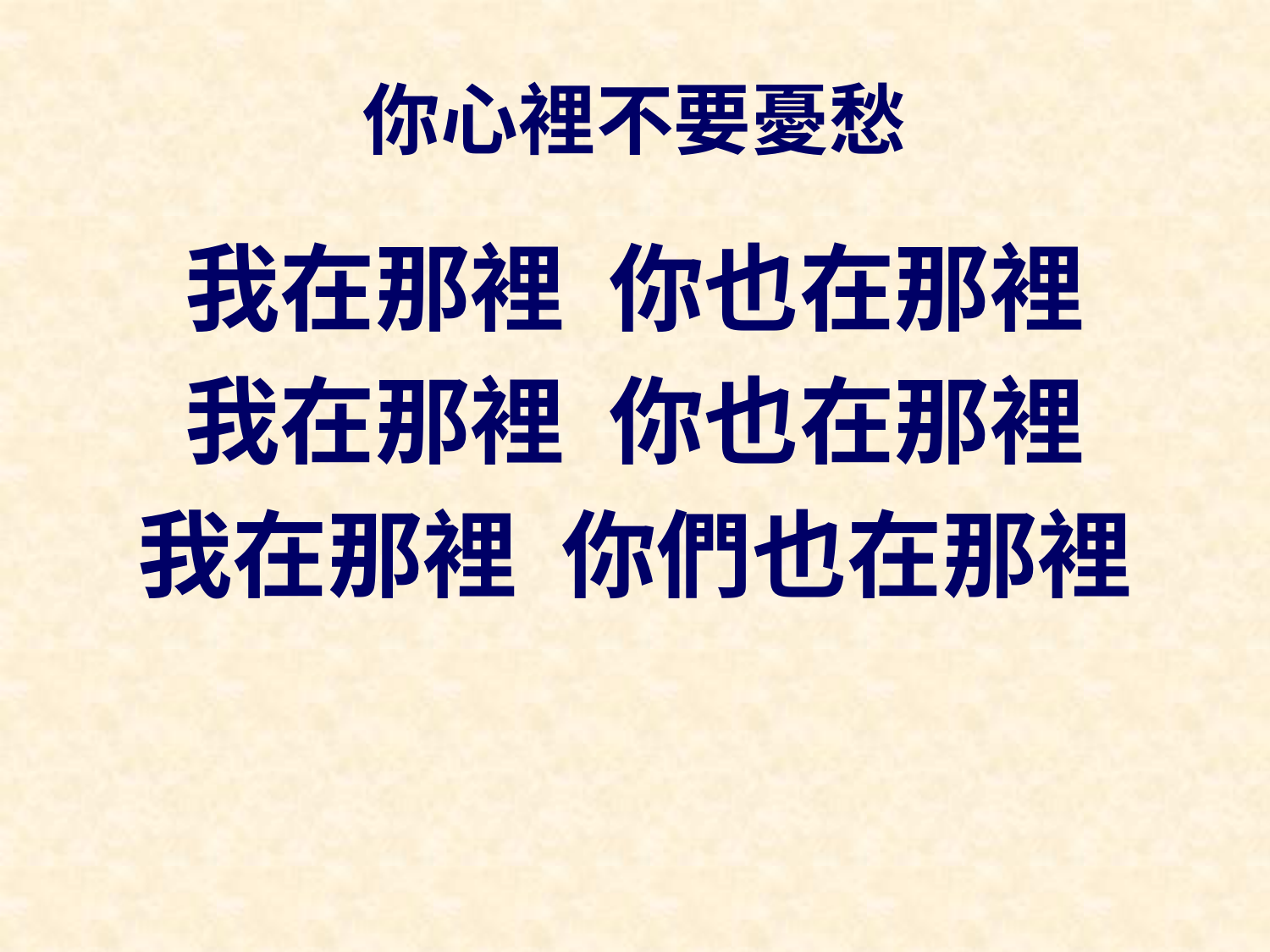

# 你心裡不要憂愁
我在那裡  你也在那裡
我在那裡  你也在那裡
我在那裡  你們也在那裡